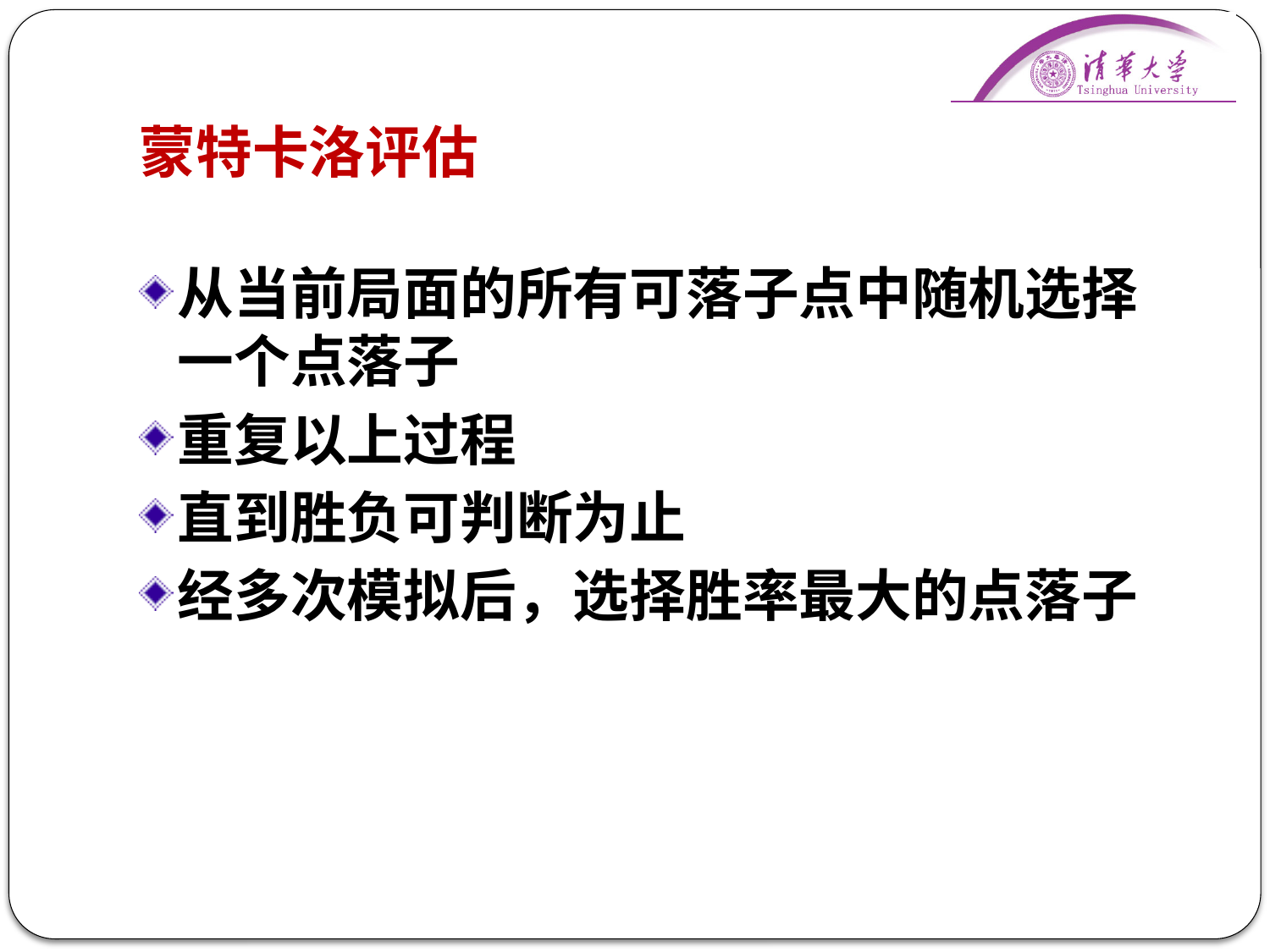

# 蒙特卡洛评估
从当前局面的所有可落子点中随机选择一个点落子
重复以上过程
直到胜负可判断为止
经多次模拟后，选择胜率最大的点落子
16